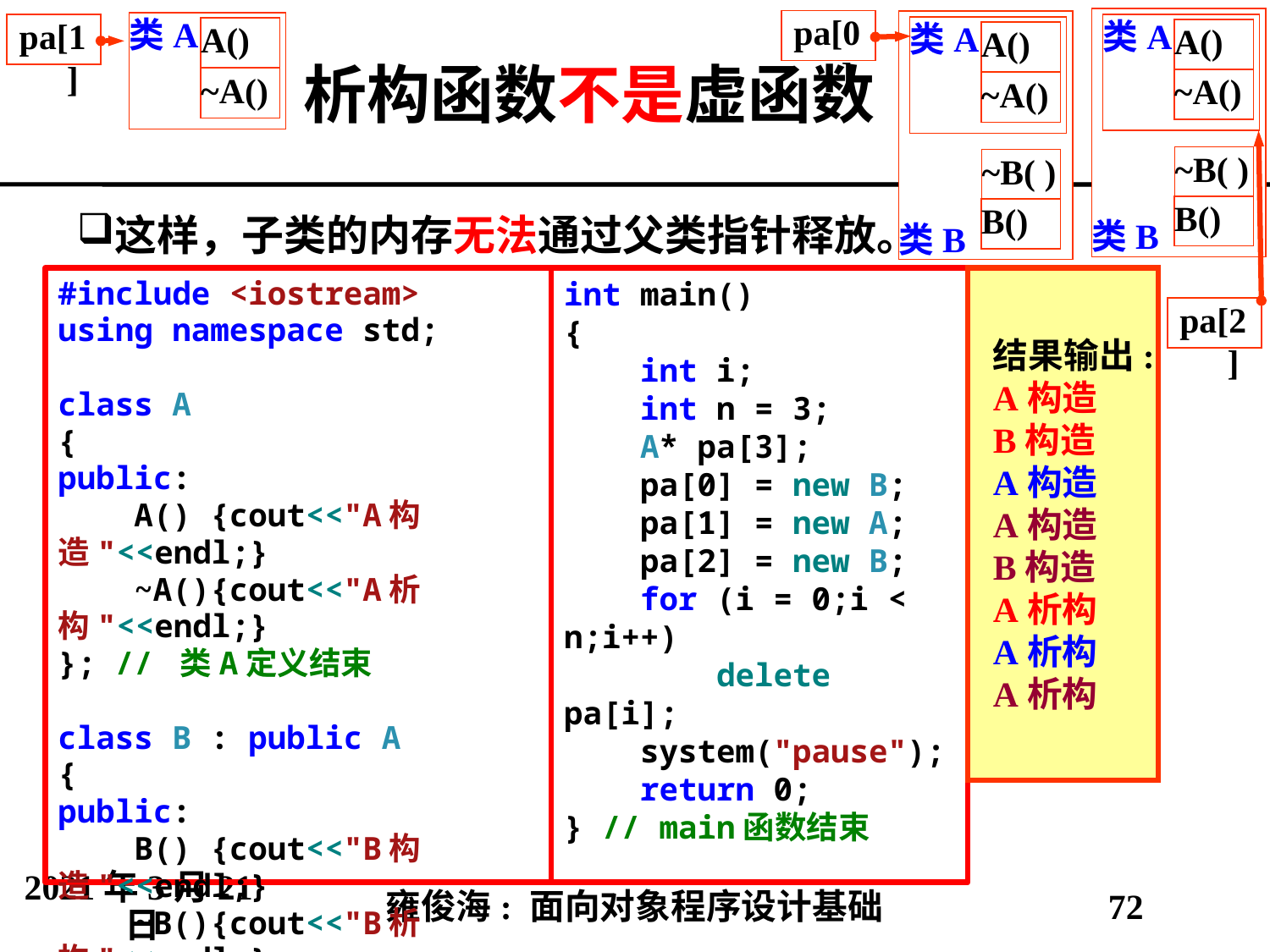

# 析构函数不是虚函数
类B

pa[0]
类B
类A

pa[1]
类A
类A
A()
A()
A()

~A()
~A()
~A()

~B( )
~B( )

B()
B()
这样，子类的内存无法通过父类指针释放。
#include <iostream>
using namespace std;

class A
{
public:
    A() {cout<<"A构造"<<endl;}
    ~A(){cout<<"A析构"<<endl;}
}; // 类A定义结束

class B : public A
{
public:
    B() {cout<<"B构造"<<endl;}
    ~B(){cout<<"B析构"<<endl;}
}; // 类B定义结束
int main()
{
    int i;
    int n = 3;
    A* pa[3];
    pa[0] = new B;
    pa[1] = new A;
    pa[2] = new B;
    for (i = 0;i < n;i++)
        delete pa[i];
    system("pause");
    return 0;
} // main函数结束
结果输出:
A构造
B构造
A构造
A构造
B构造
A析构
A析构
A析构

pa[2]
2021年3月21日
雍俊海: 面向对象程序设计基础
72